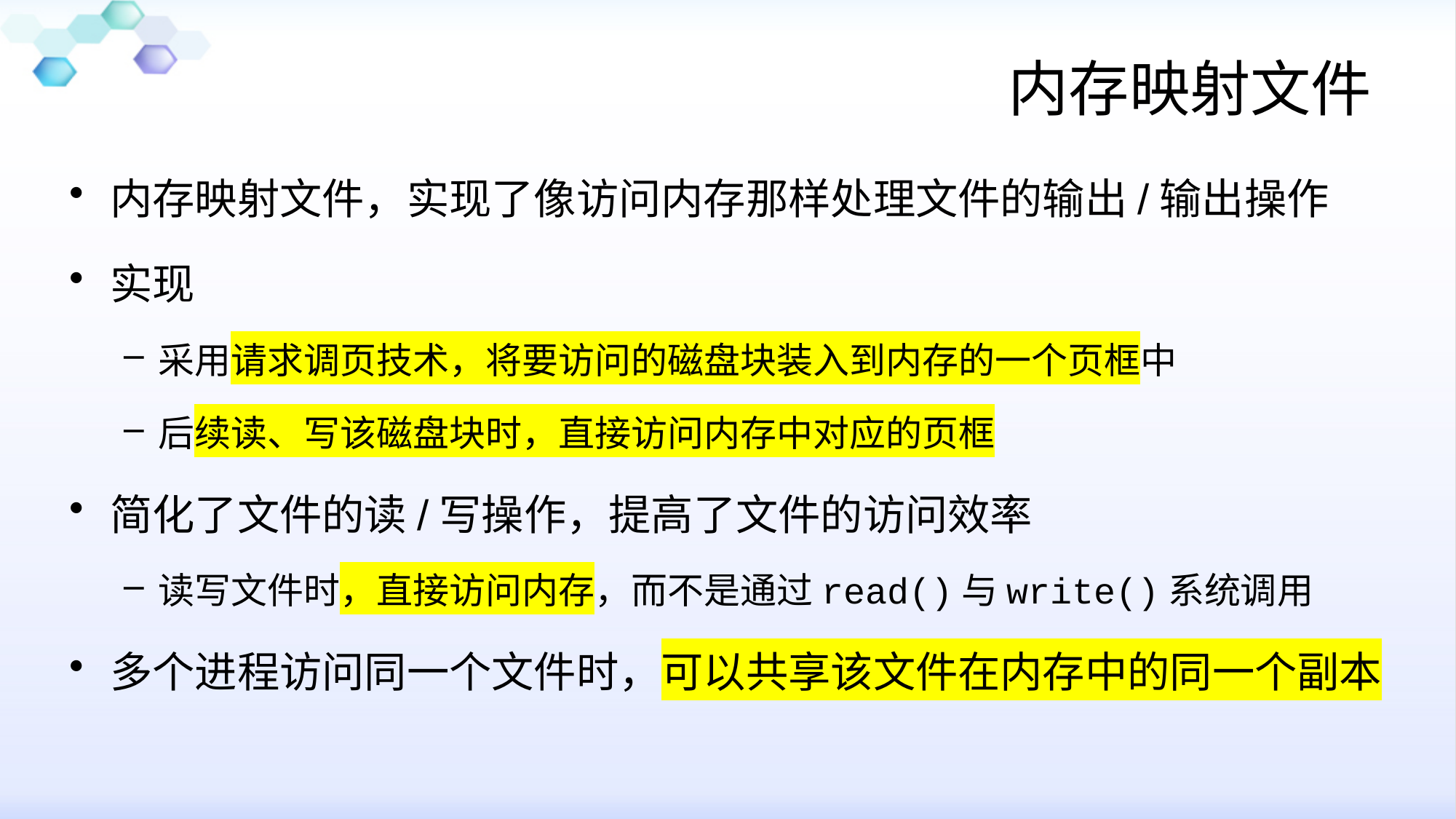

# 内存映射文件
内存映射文件，实现了像访问内存那样处理文件的输出/输出操作
实现
采用请求调页技术，将要访问的磁盘块装入到内存的一个页框中
后续读、写该磁盘块时，直接访问内存中对应的页框
简化了文件的读/写操作，提高了文件的访问效率
读写文件时，直接访问内存，而不是通过read()与write()系统调用
多个进程访问同一个文件时，可以共享该文件在内存中的同一个副本